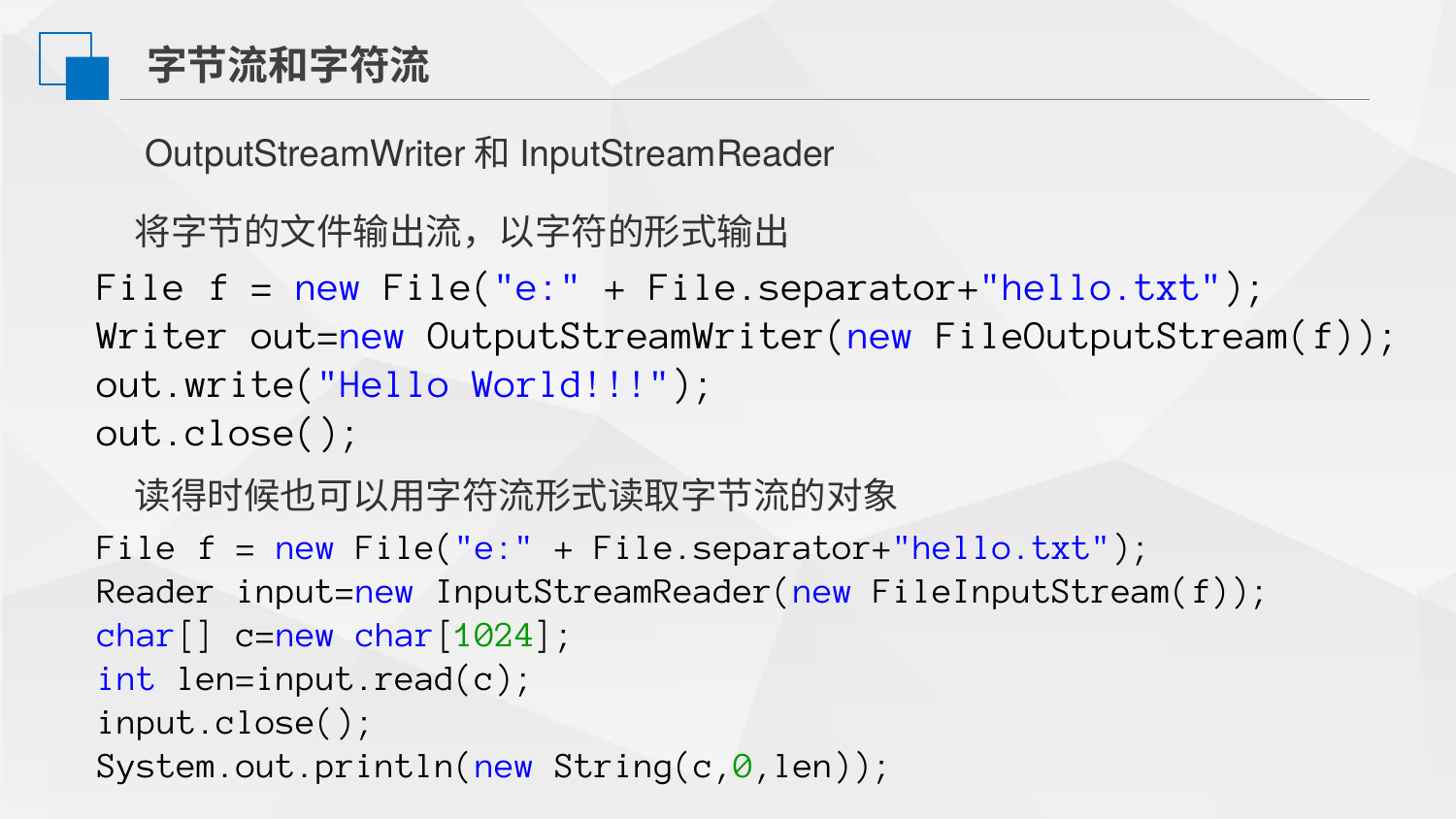

字节流和字符流
OutputStreamWriter和InputStreamReader
将字节的文件输出流，以字符的形式输出
File f = new File("e:" + File.separator+"hello.txt");
Writer out=new OutputStreamWriter(new FileOutputStream(f));
out.write("Hello World!!!");
out.close();
读得时候也可以用字符流形式读取字节流的对象
File f = new File("e:" + File.separator+"hello.txt");
Reader input=new InputStreamReader(new FileInputStream(f));
char[] c=new char[1024];
int len=input.read(c);
input.close();
System.out.println(new String(c,0,len));